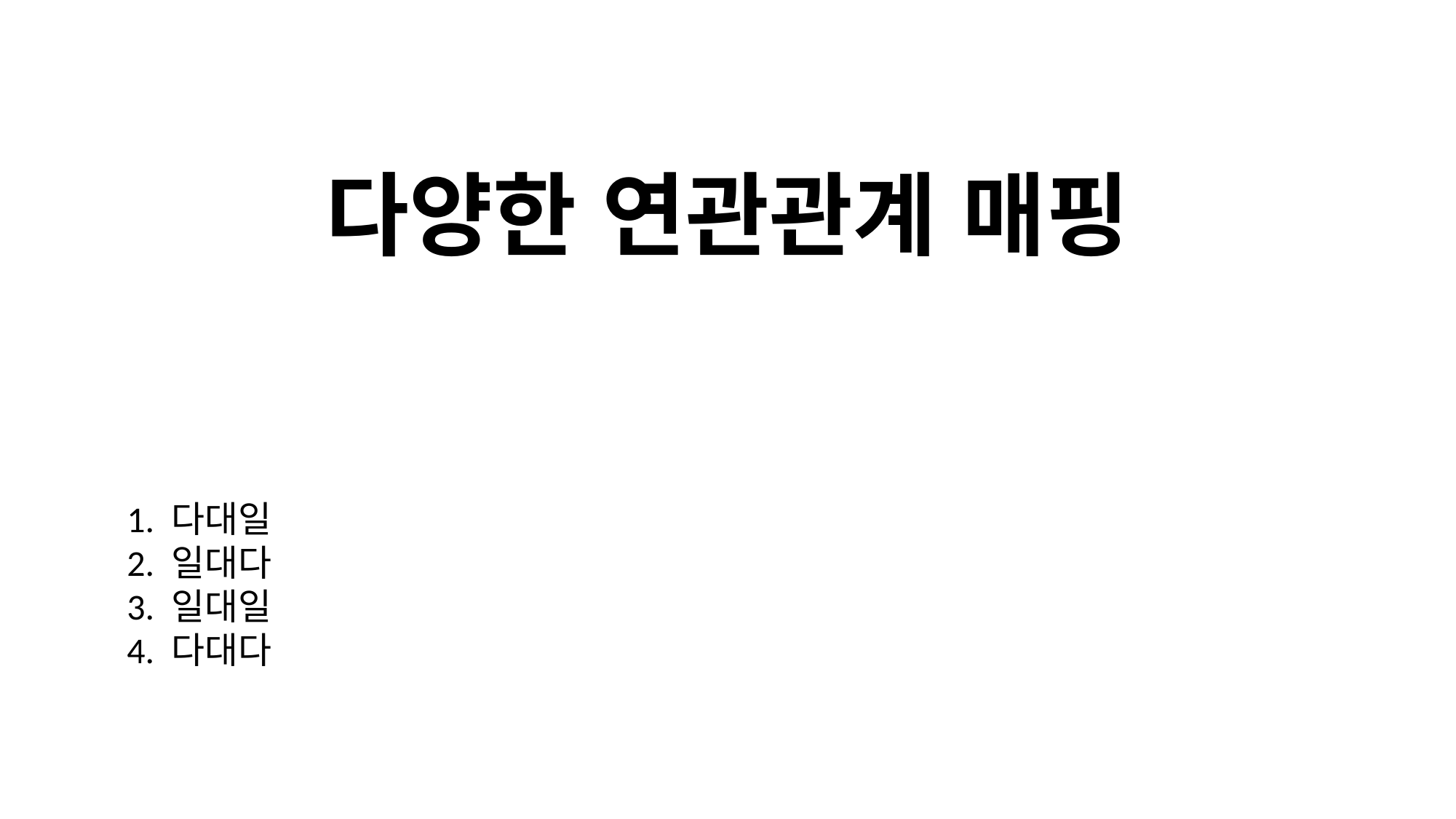

# 다양한 연관관계 매핑
1. 다대일
2. 일대다
3. 일대일
4. 다대다